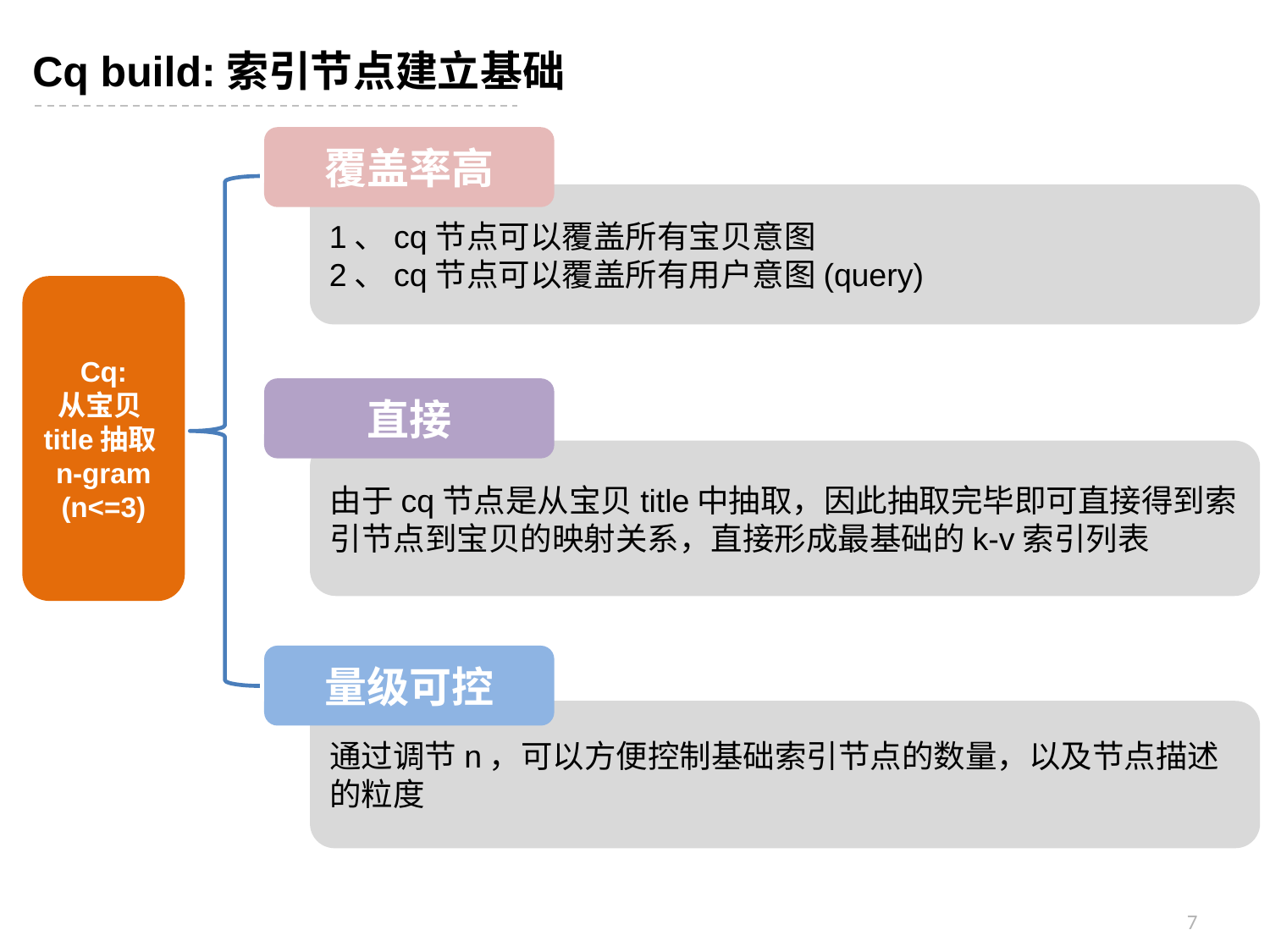

Cq build:索引节点建立基础
覆盖率高

1、cq节点可以覆盖所有宝贝意图
2、cq节点可以覆盖所有用户意图(query)
Cq:
从宝贝title抽取n-gram
(n<=3)
直接
由于cq节点是从宝贝title中抽取，因此抽取完毕即可直接得到索引节点到宝贝的映射关系，直接形成最基础的k-v索引列表
量级可控

通过调节n，可以方便控制基础索引节点的数量，以及节点描述的粒度

7